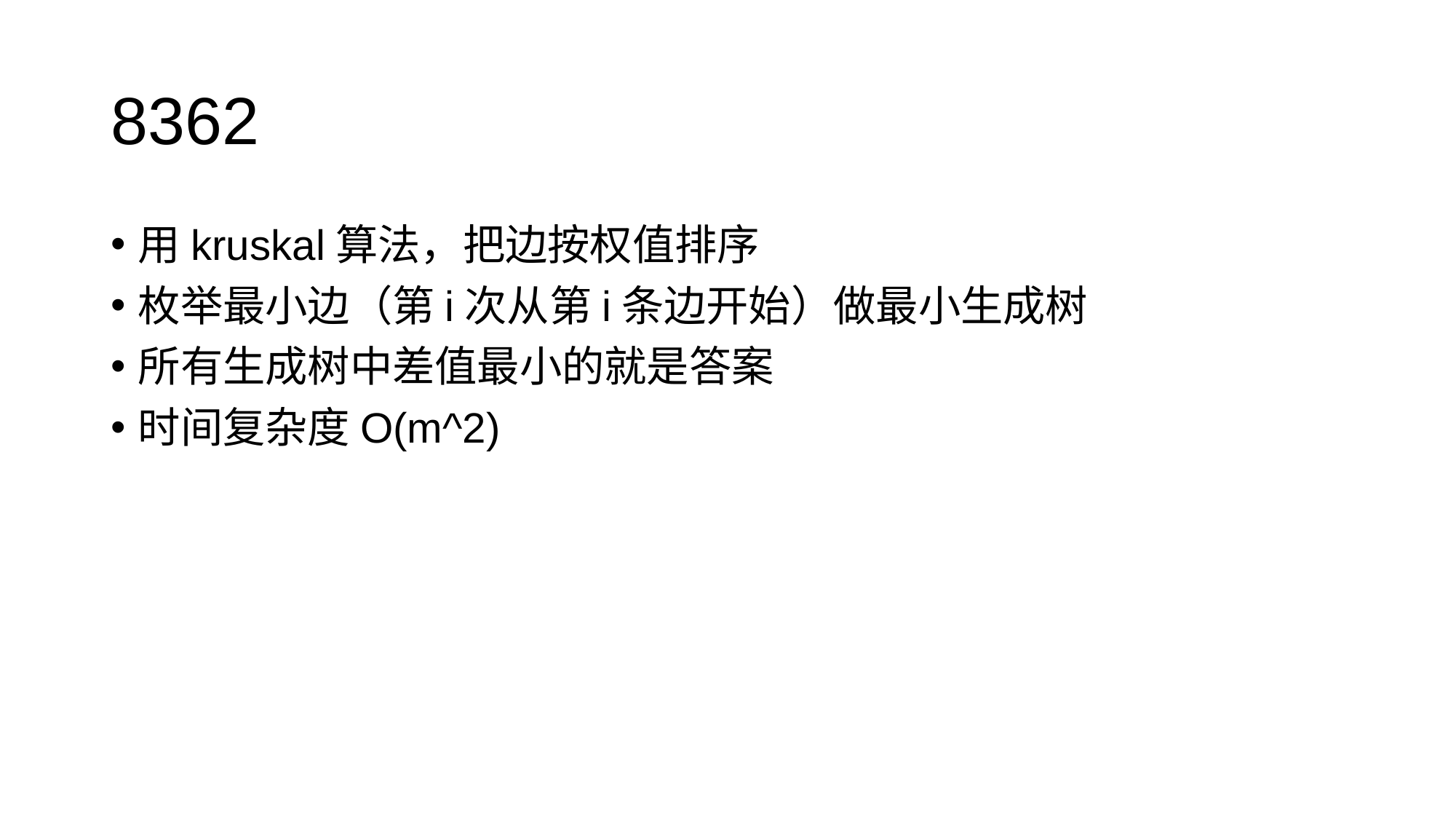

# 8362
用kruskal算法，把边按权值排序
枚举最小边（第i次从第i条边开始）做最小生成树
所有生成树中差值最小的就是答案
时间复杂度O(m^2)